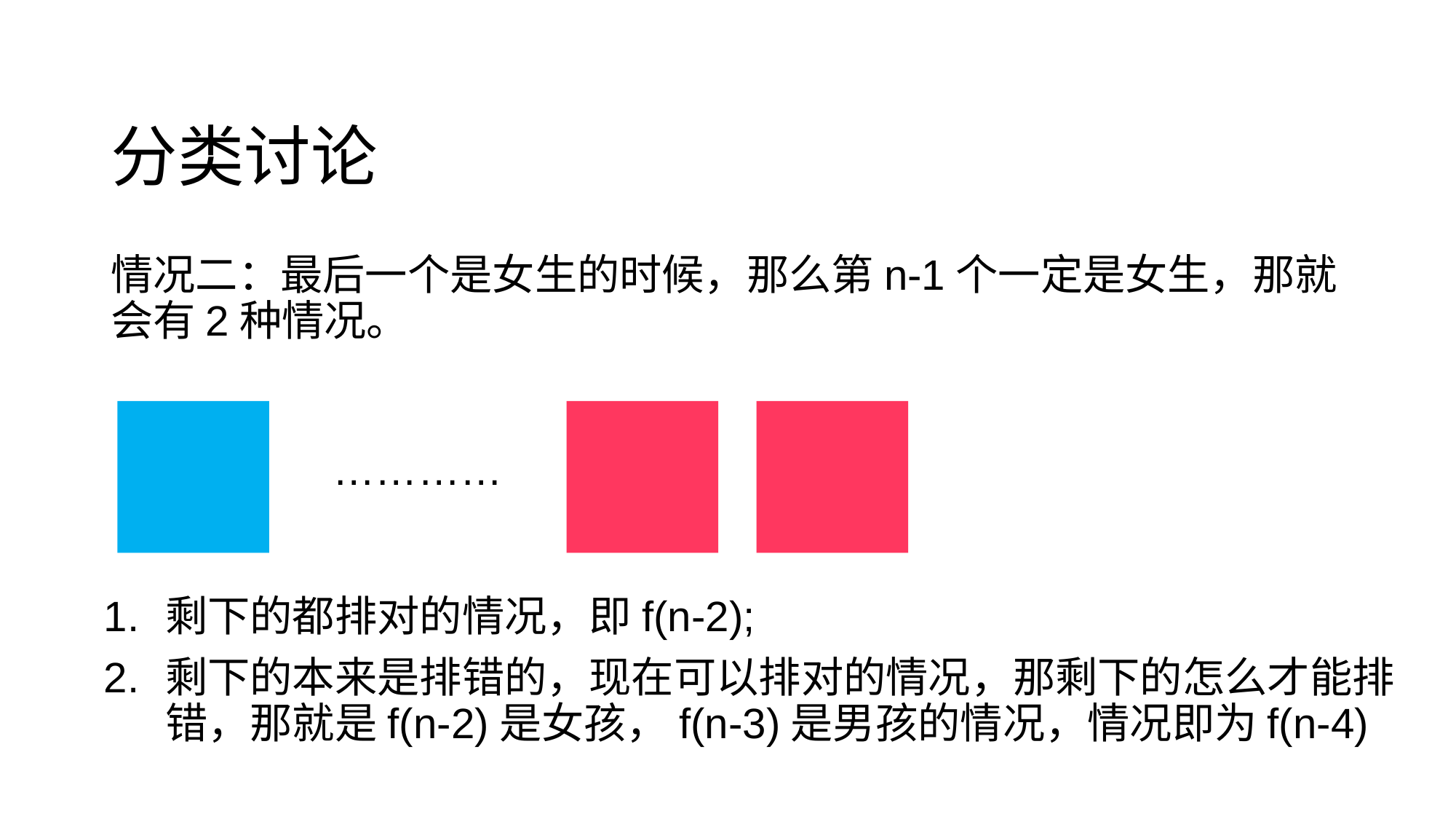

# 分类讨论
情况二：最后一个是女生的时候，那么第n-1个一定是女生，那就会有2种情况。

…………
剩下的都排对的情况，即f(n-2);
剩下的本来是排错的，现在可以排对的情况，那剩下的怎么才能排错，那就是f(n-2)是女孩，f(n-3)是男孩的情况，情况即为f(n-4)